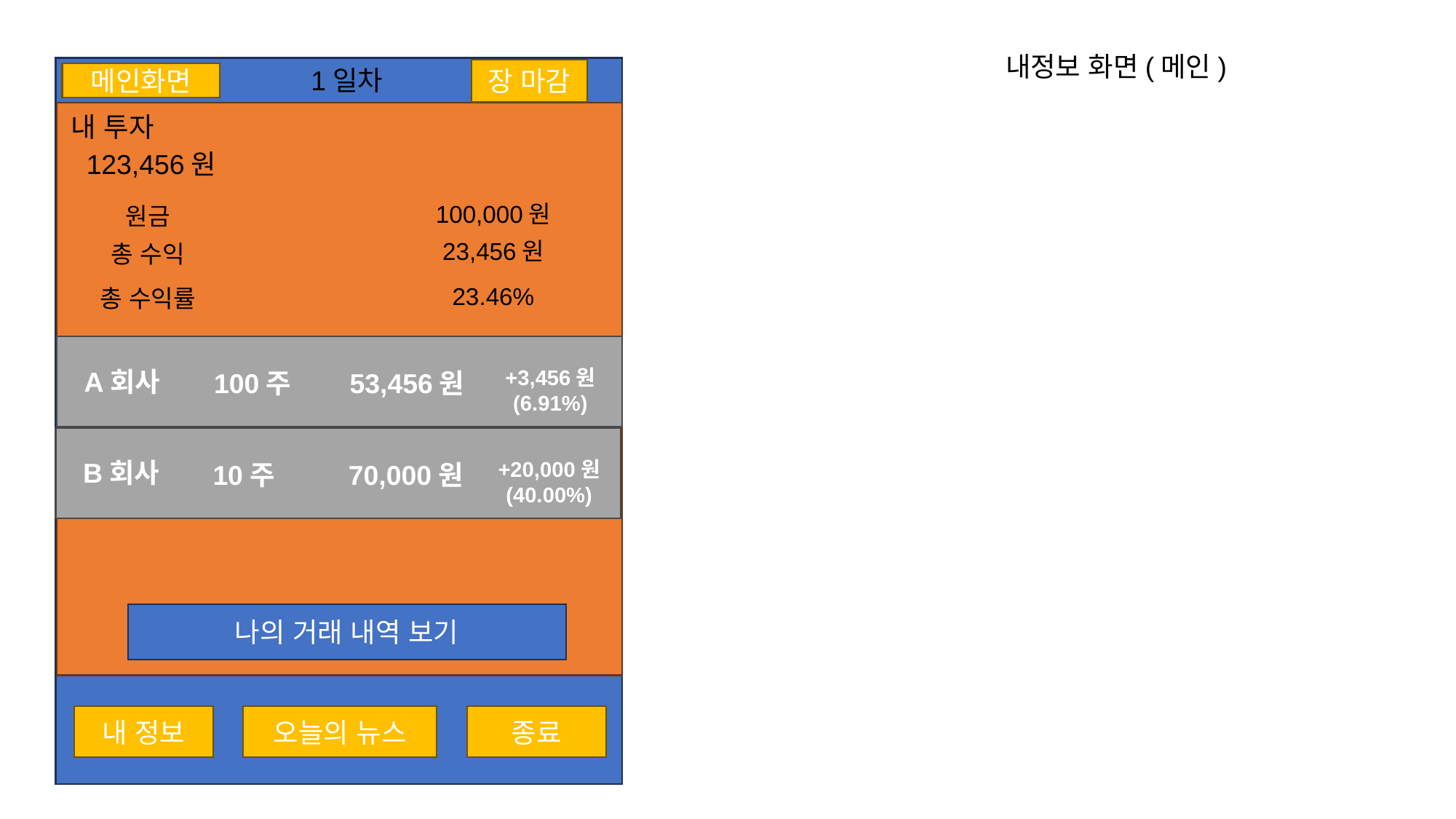

내정보 화면(메인)

1일차
장 마감
메인화면

내 투자
123,456원
100,000원
원금
23,456원
총 수익
23.46%
총 수익률

A회사
+3,456원
(6.91%)
53,456원
100주

B회사
+20,000원
(40.00%)
70,000원
10주
나의 거래 내역 보기
내 정보
오늘의 뉴스
종료